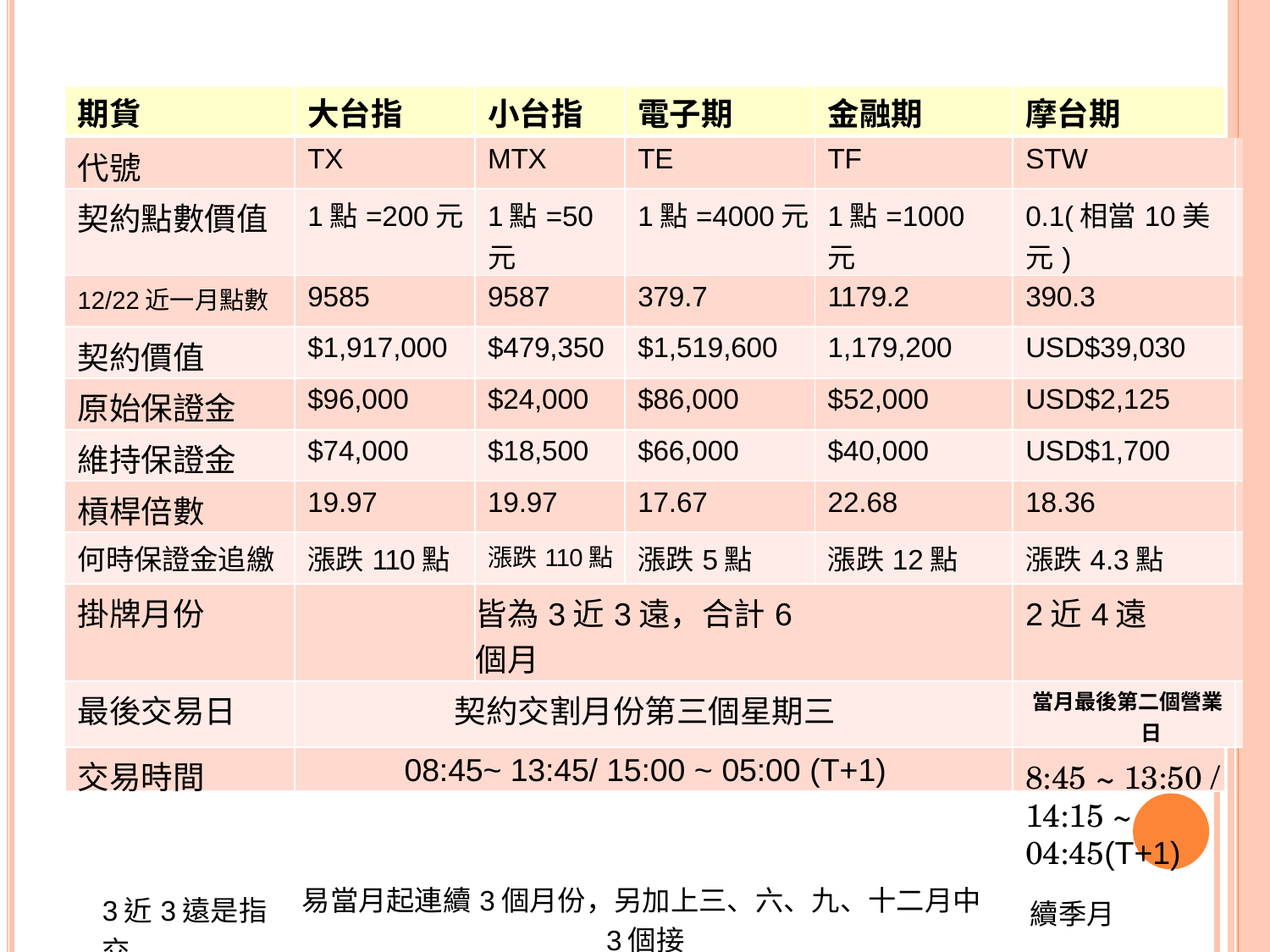

| 期貨 | 大台指 | 小台指 | 電子期 | 金融期 | 摩台期 |  |
| --- | --- | --- | --- | --- | --- | --- |
| 代號 | TX | MTX | TE | TF | STW |  |
| 契約點數價值 | 1點=200元 | 1點=50元 | 1點=4000元 | 1點=1000元 | 0.1(相當10美元) |  |
| 12/22近一月點數 | 9585 | 9587 | 379.7 | 1179.2 | 390.3 |  |
| 契約價值 | $1,917,000 | $479,350 | $1,519,600 | 1,179,200 | USD$39,030 |  |
| 原始保證金 | $96,000 | $24,000 | $86,000 | $52,000 | USD$2,125 |  |
| 維持保證金 | $74,000 | $18,500 | $66,000 | $40,000 | USD$1,700 |  |
| 槓桿倍數 | 19.97 | 19.97 | 17.67 | 22.68 | 18.36 |  |
| 何時保證金追繳 | 漲跌110點 | 漲跌110點 | 漲跌5點 | 漲跌12點 | 漲跌4.3點 |  |
| 掛牌月份 |  | 皆為3近3遠，合計6個月 |  |  | 2近4遠 |  |
| 最後交易日 | 契約交割月份第三個星期三 |  |  |  | 當月最後第二個營業 日 |  |
| 交易時間 3近3遠是指交 | 08:45~ 13:45/ 15:00 ~ 05:00 (T+1) 易當月起連續3個月份，另加上三、六、九、十二月中3個接 |  |  |  | 8:45 ~ 13:50 / 14:15 ~ 04:45(T+1) 續季月 |  |